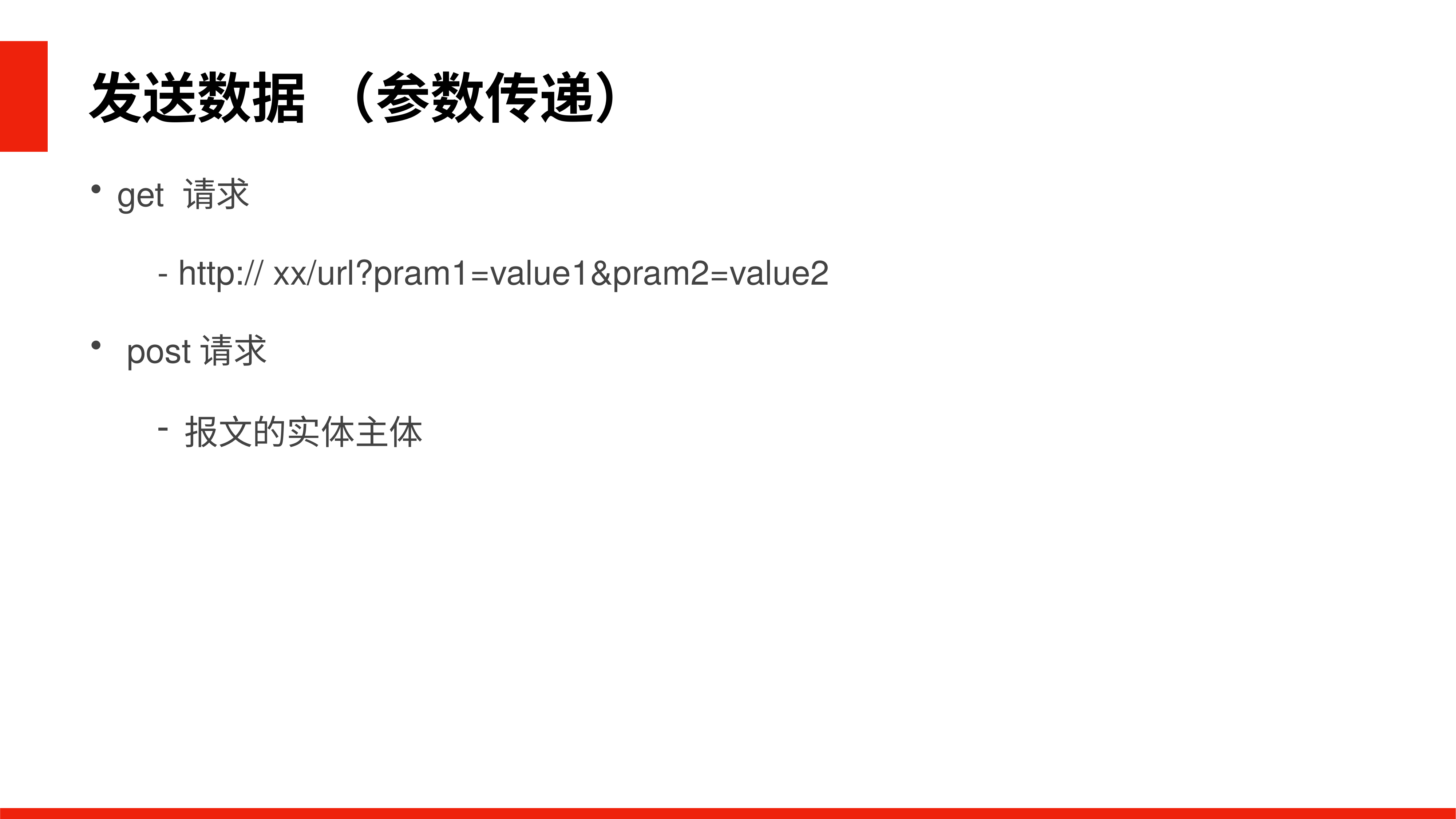

发送数据 （参数传递）
get 请求
- http:// xx/url?pram1=value1&pram2=value2
 post请求
报文的实体主体
18